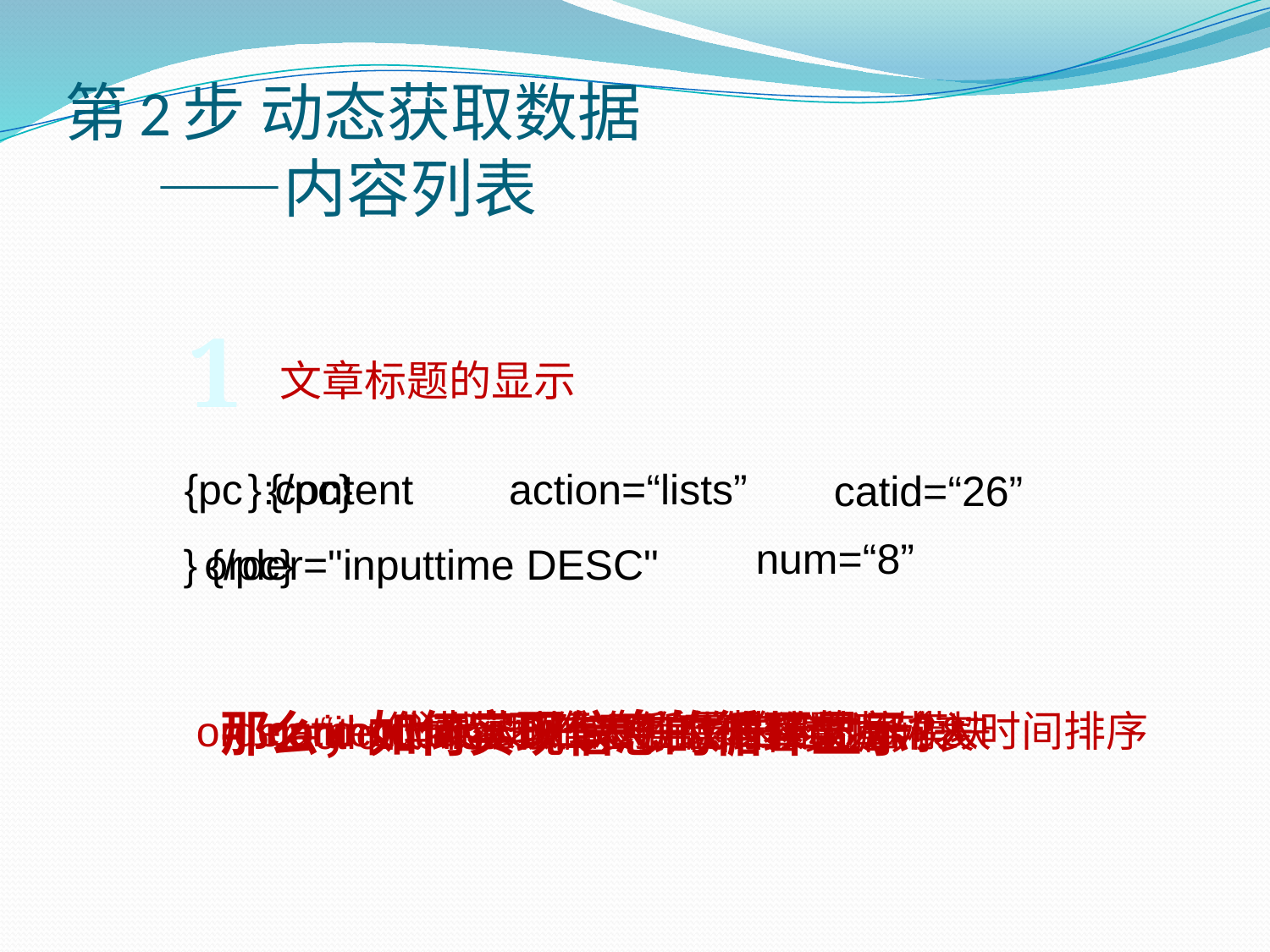

# 第2步 动态获取数据 ——内容列表

1
文章标题的显示
{pc
}
:content
{/pc}
action=“lists”
catid=“26”
num=“8”
} {/pc}
order="inputtime DESC"
那么，如何实现信息的循环显示？
catid  代表获取信息所属栏目的id
num  代表获取信息信息的数量为“8”
order=“inputtime DESC”  代表按文章输入时间排序
content  代表获取的信息来自内容模块
action=“lists” 代表获取内容数据列表